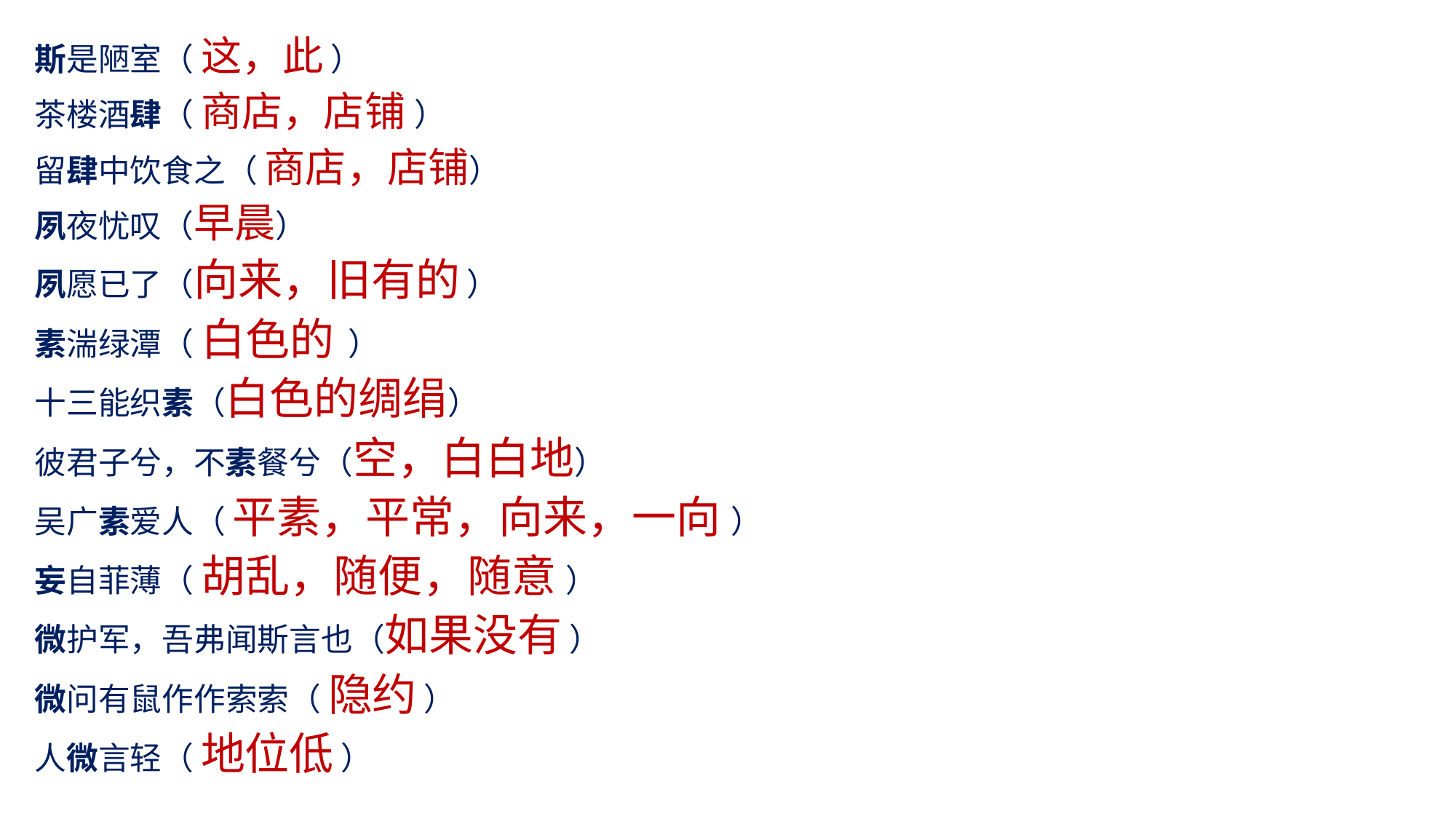

斯是陋室（ 这，此 ）
茶楼酒肆（ 商店，店铺 ）
留肆中饮食之（ 商店，店铺）
夙夜忧叹（早晨）
夙愿已了（向来，旧有的 ）
素湍绿潭（ 白色的  ）
十三能织素（白色的绸绢）
彼君子兮，不素餐兮（空，白白地）
吴广素爱人（ 平素，平常，向来，一向 ）
妄自菲薄（ 胡乱，随便，随意 ）
微护军，吾弗闻斯言也（如果没有 ）
微问有鼠作作索索（ 隐约 ）
人微言轻（ 地位低 ）